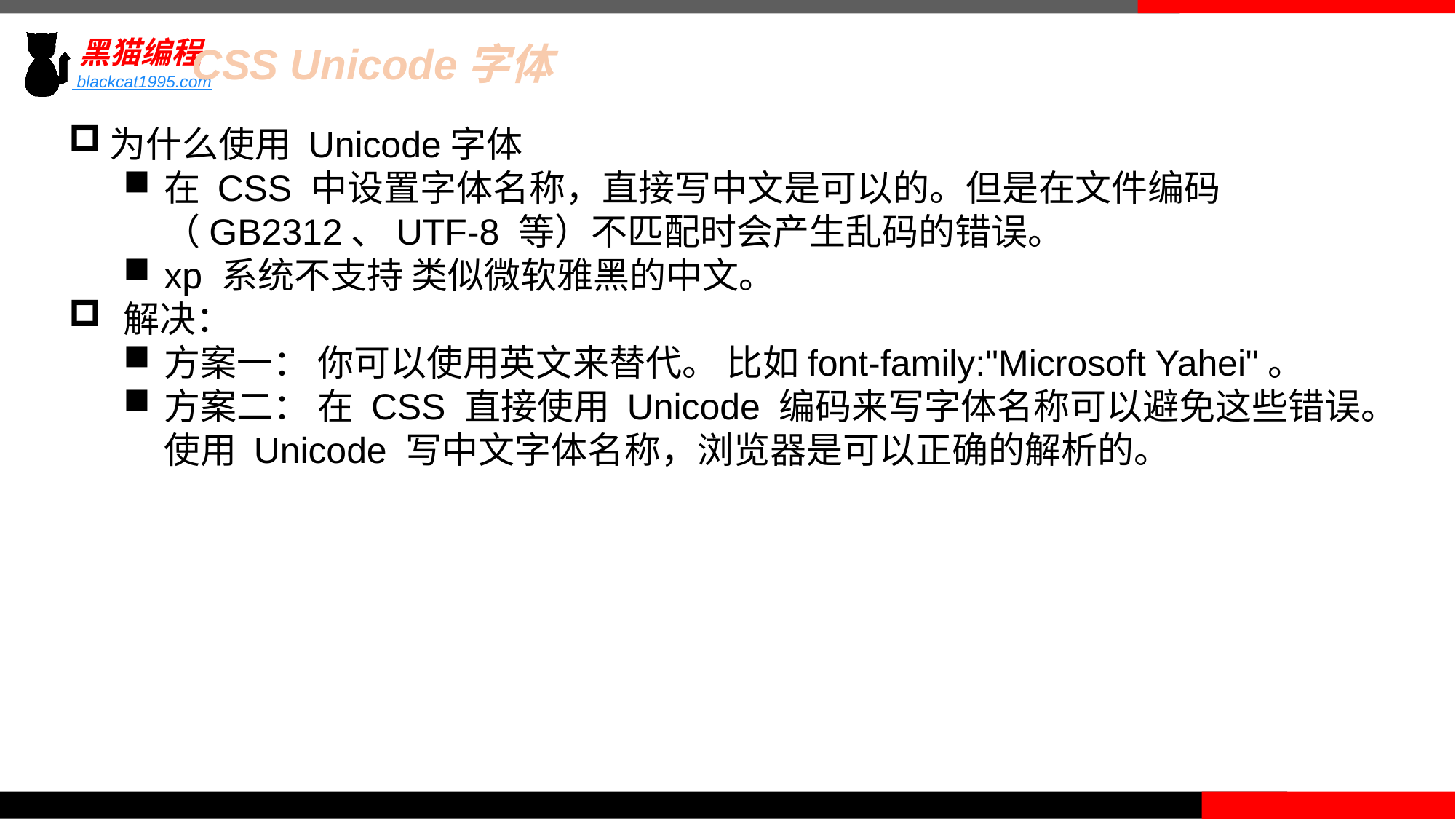

CSS Unicode字体
为什么使用 Unicode字体
在 CSS 中设置字体名称，直接写中文是可以的。但是在文件编码（GB2312、UTF-8 等）不匹配时会产生乱码的错误。
xp 系统不支持 类似微软雅黑的中文。
解决：
方案一： 你可以使用英文来替代。 比如font-family:"Microsoft Yahei"。
方案二： 在 CSS 直接使用 Unicode 编码来写字体名称可以避免这些错误。使用 Unicode 写中文字体名称，浏览器是可以正确的解析的。